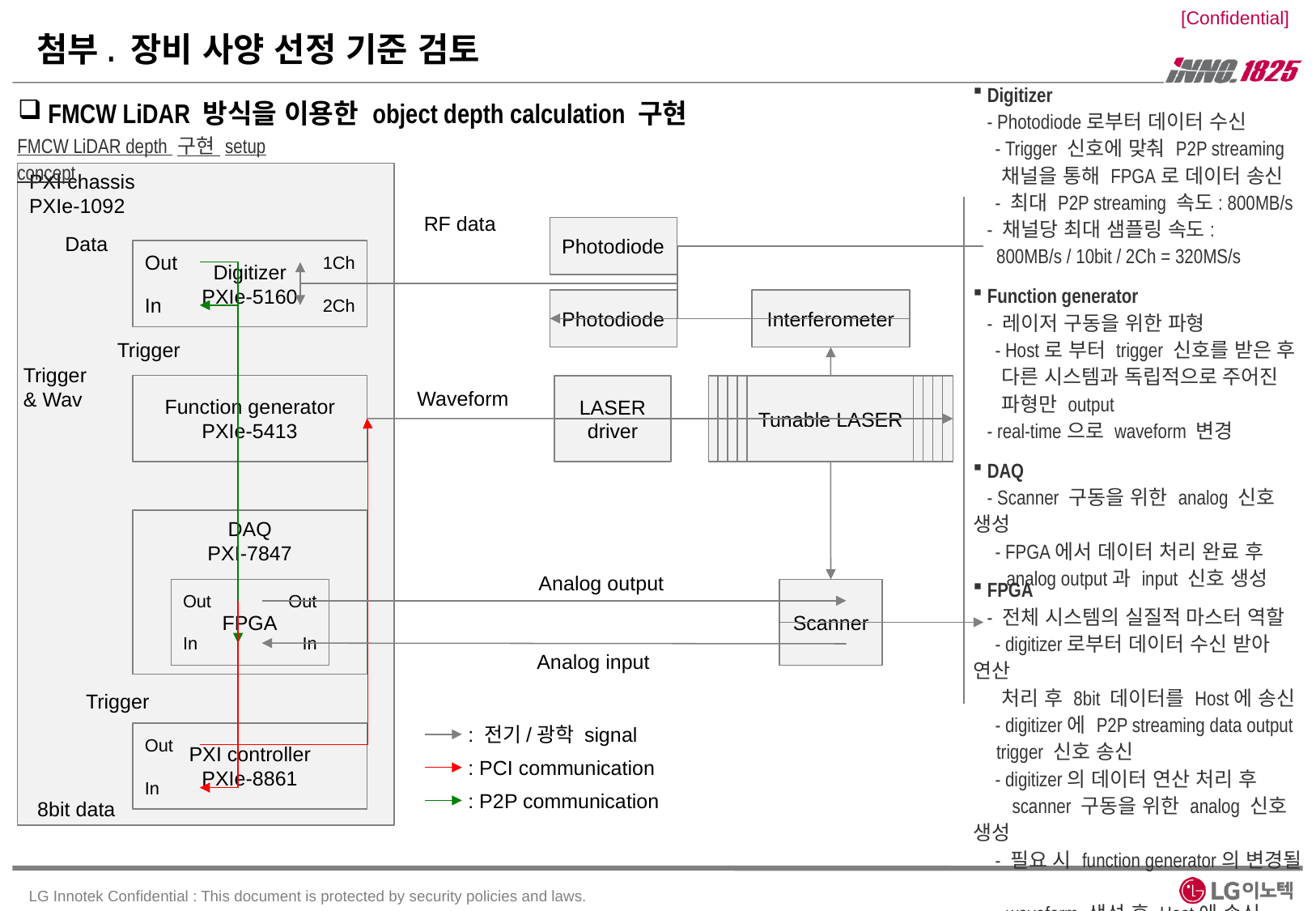

# 첨부. 장비 사양 선정 기준 검토
 Digitizer
   - Photodiode로부터 데이터 수신
   - Trigger 신호에 맞춰 P2P streaming
     채널을 통해 FPGA로 데이터 송신
   - 최대 P2P streaming 속도: 800MB/s
   - 채널당 최대 샘플링 속도:
     800MB/s / 10bit / 2Ch = 320MS/s
 FMCW LiDAR 방식을 이용한 object depth calculation 구현
FMCW LiDAR depth 구현 setup concept
PXI chassis
PXIe-1092
RF data
Photodiode

Data
Out
1Ch
Digitizer
PXIe-5160
In
2Ch
 Function generator
   - 레이저 구동을 위한 파형
   - Host로 부터 trigger 신호를 받은 후
     다른 시스템과 독립적으로 주어진
     파형만 output
   - real-time으로 waveform 변경
Interferometer
Photodiode
Trigger
Trigger
& Wav
Function generator
PXIe-5413

LASER driver
Tunable LASER
Waveform

 DAQ
   - Scanner 구동을 위한 analog 신호 생성
   - FPGA에서 데이터 처리 완료 후
     analog output과 input 신호 생성
DAQ
PXI-7847
Analog output
 FPGA
   - 전체 시스템의 실질적 마스터 역할
   - digitizer로부터 데이터 수신 받아 연산
     처리 후 8bit 데이터를 Host에 송신
   - digitizer에 P2P streaming data output
     trigger 신호 송신
   - digitizer의 데이터 연산 처리 후
      scanner 구동을 위한 analog 신호 생성
   - 필요 시 function generator의 변경될
     waveform 생성 후 Host에 송신
FPGA
Out
Out
In
In
Scanner

Analog input
Trigger
: 전기/광학 signal
PXI controller
PXIe-8861
Out
In

: PCI communication
: P2P communication
8bit data